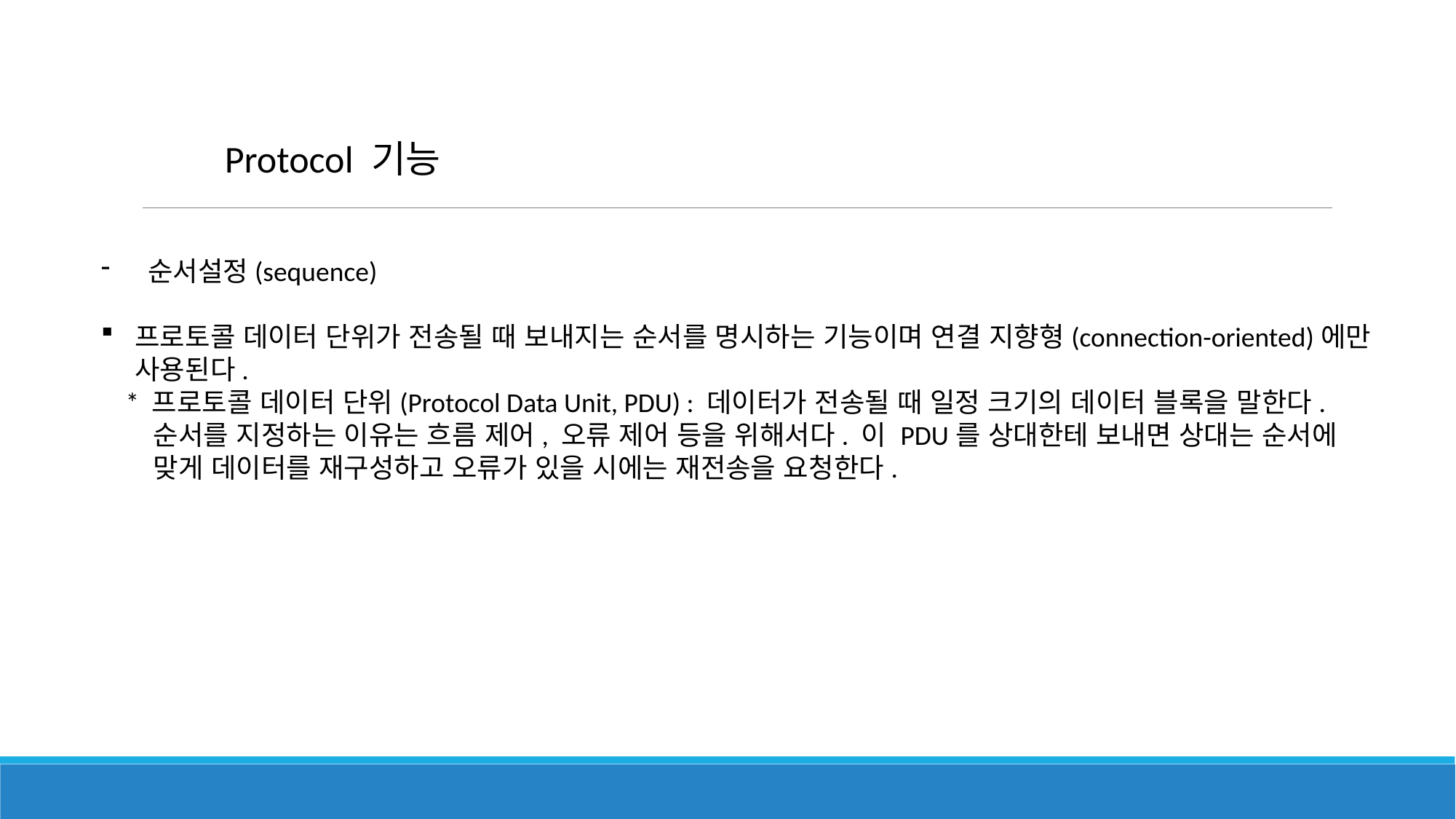

Protocol 기능
 순서설정(sequence)

프로토콜 데이터 단위가 전송될 때 보내지는 순서를 명시하는 기능이며 연결 지향형(connection-oriented)에만 사용된다.
    * 프로토콜 데이터 단위(Protocol Data Unit, PDU) : 데이터가 전송될 때 일정 크기의 데이터 블록을 말한다.
      순서를 지정하는 이유는 흐름 제어, 오류 제어 등을 위해서다. 이 PDU를 상대한테 보내면 상대는 순서에
      맞게 데이터를 재구성하고 오류가 있을 시에는 재전송을 요청한다.